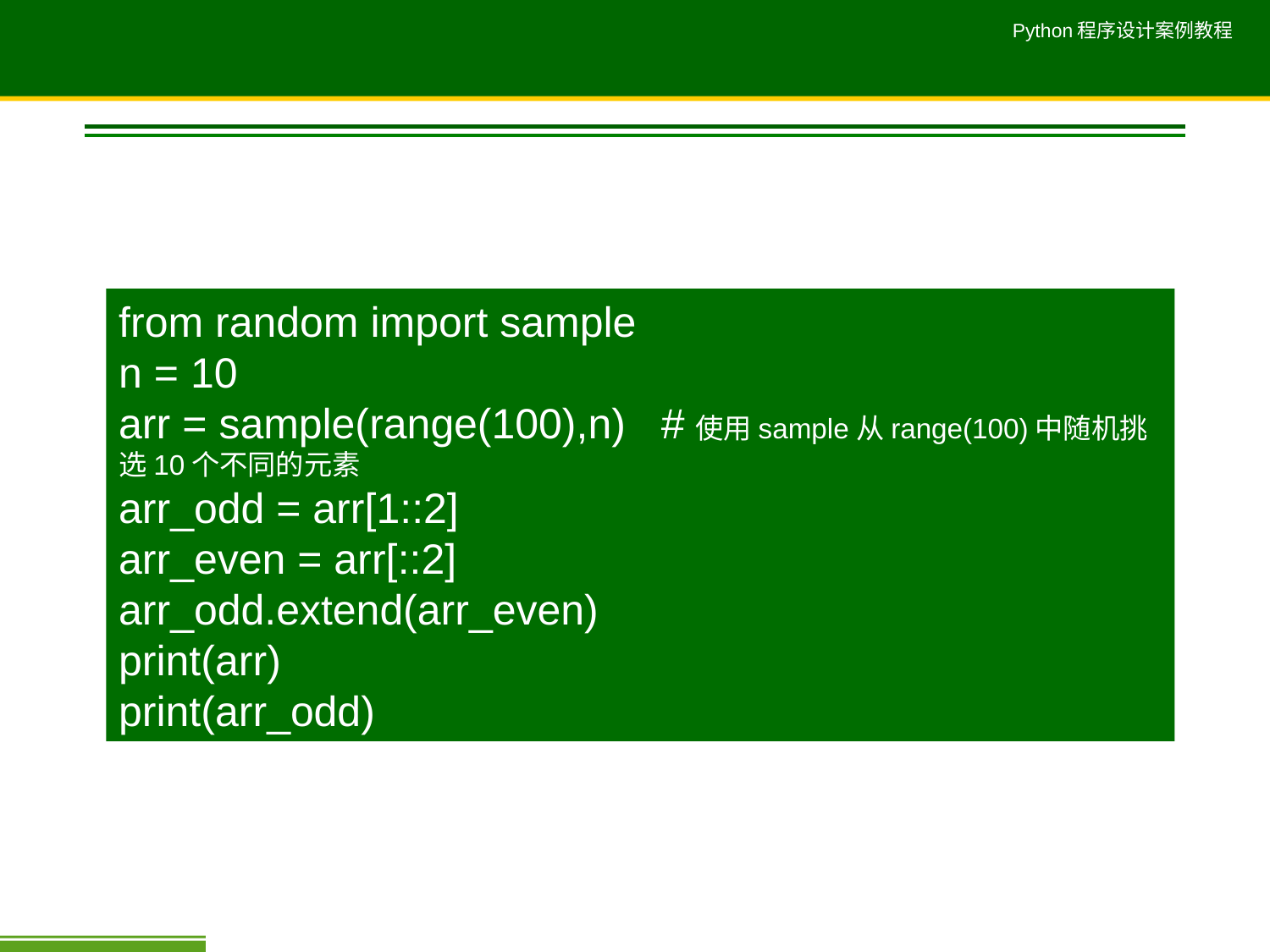

from random import sample
n = 10
arr = sample(range(100),n)   #使用sample从range(100)中随机挑选10个不同的元素
arr_odd = arr[1::2]
arr_even = arr[::2]
arr_odd.extend(arr_even)
print(arr)
print(arr_odd)